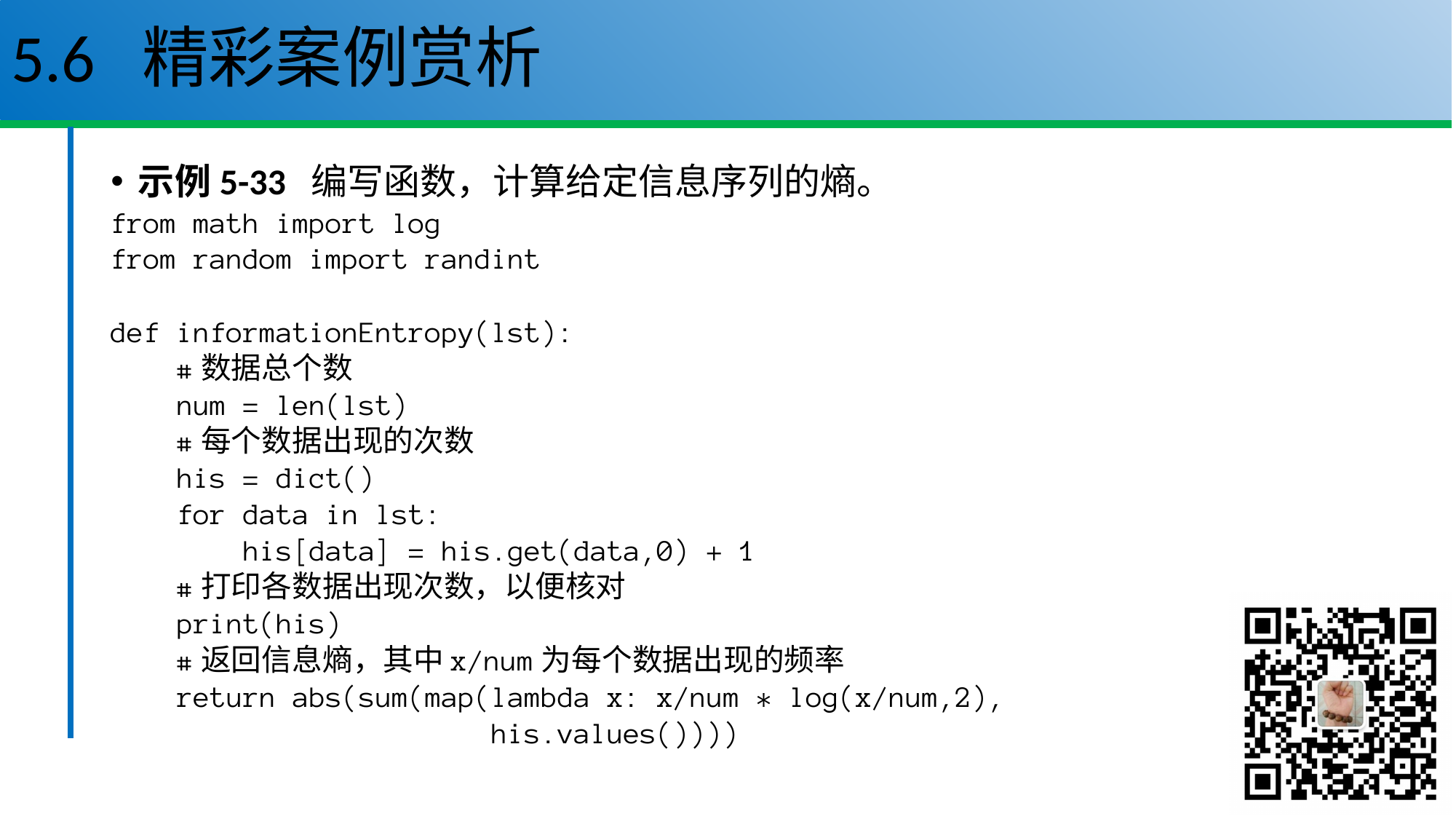

# 5.6  精彩案例赏析
示例5-33  编写函数，计算给定信息序列的熵。
from math import log
from random import randint

def informationEntropy(lst):
    #数据总个数
    num = len(lst)
    #每个数据出现的次数
    his = dict()
    for data in lst:
        his[data] = his.get(data,0) + 1
    #打印各数据出现次数，以便核对
    print(his)
    #返回信息熵，其中x/num为每个数据出现的频率
    return abs(sum(map(lambda x: x/num * log(x/num,2),
                       his.values())))
134